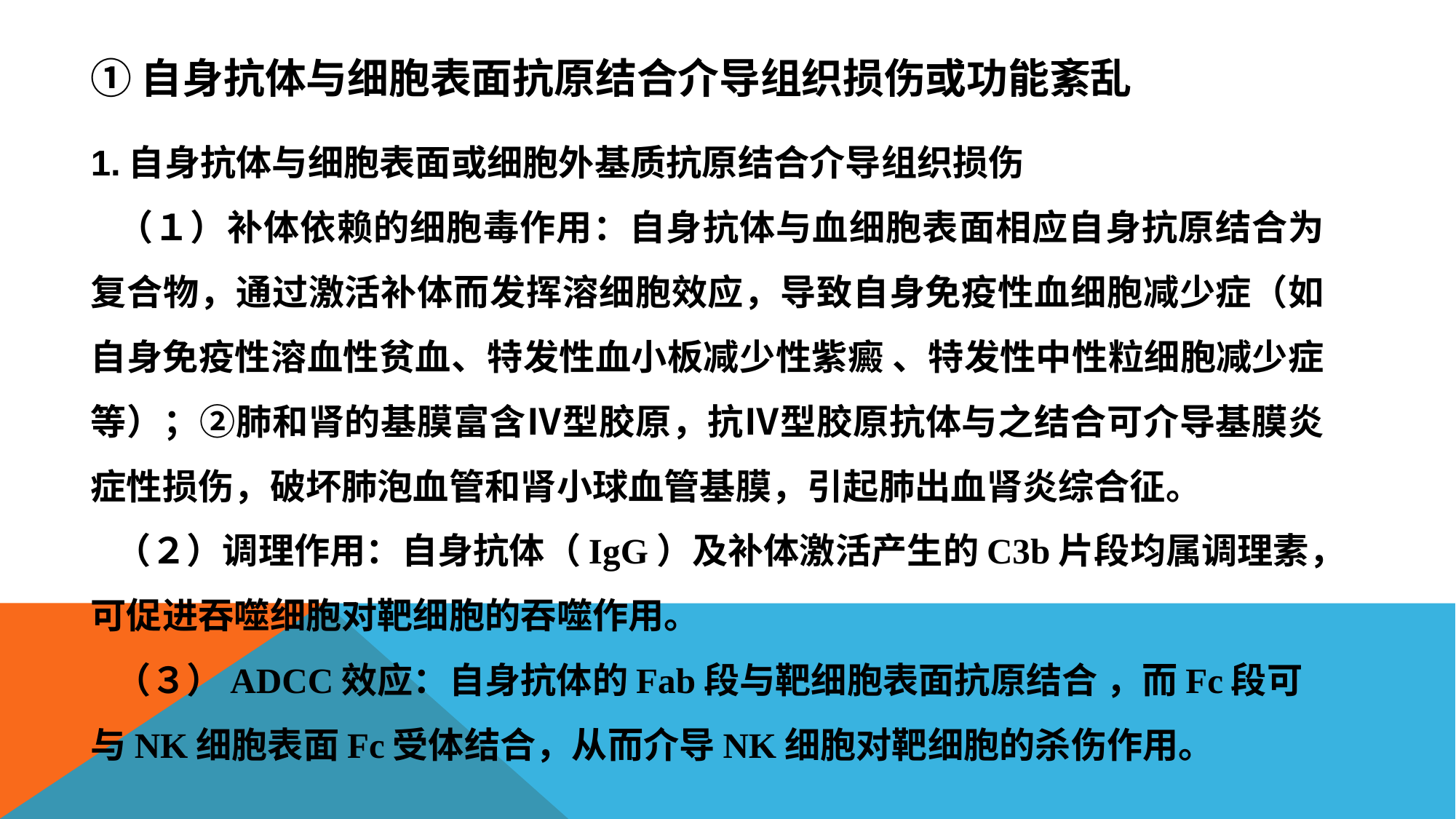

①自身抗体与细胞表面抗原结合介导组织损伤或功能紊乱
1.自身抗体与细胞表面或细胞外基质抗原结合介导组织损伤
  （１）补体依赖的细胞毒作用：自身抗体与血细胞表面相应自身抗原结合为复合物，通过激活补体而发挥溶细胞效应，导致自身免疫性血细胞减少症（如自身免疫性溶血性贫血、特发性血小板减少性紫癜 、特发性中性粒细胞减少症等）；②肺和肾的基膜富含Ⅳ型胶原，抗Ⅳ型胶原抗体与之结合可介导基膜炎症性损伤，破坏肺泡血管和肾小球血管基膜，引起肺出血肾炎综合征。
  （２）调理作用：自身抗体（IgG）及补体激活产生的C3b片段均属调理素，可促进吞噬细胞对靶细胞的吞噬作用。
  （３）ADCC效应：自身抗体的Fab段与靶细胞表面抗原结合 ，而Fc段可与NK细胞表面Fc受体结合，从而介导NK细胞对靶细胞的杀伤作用。